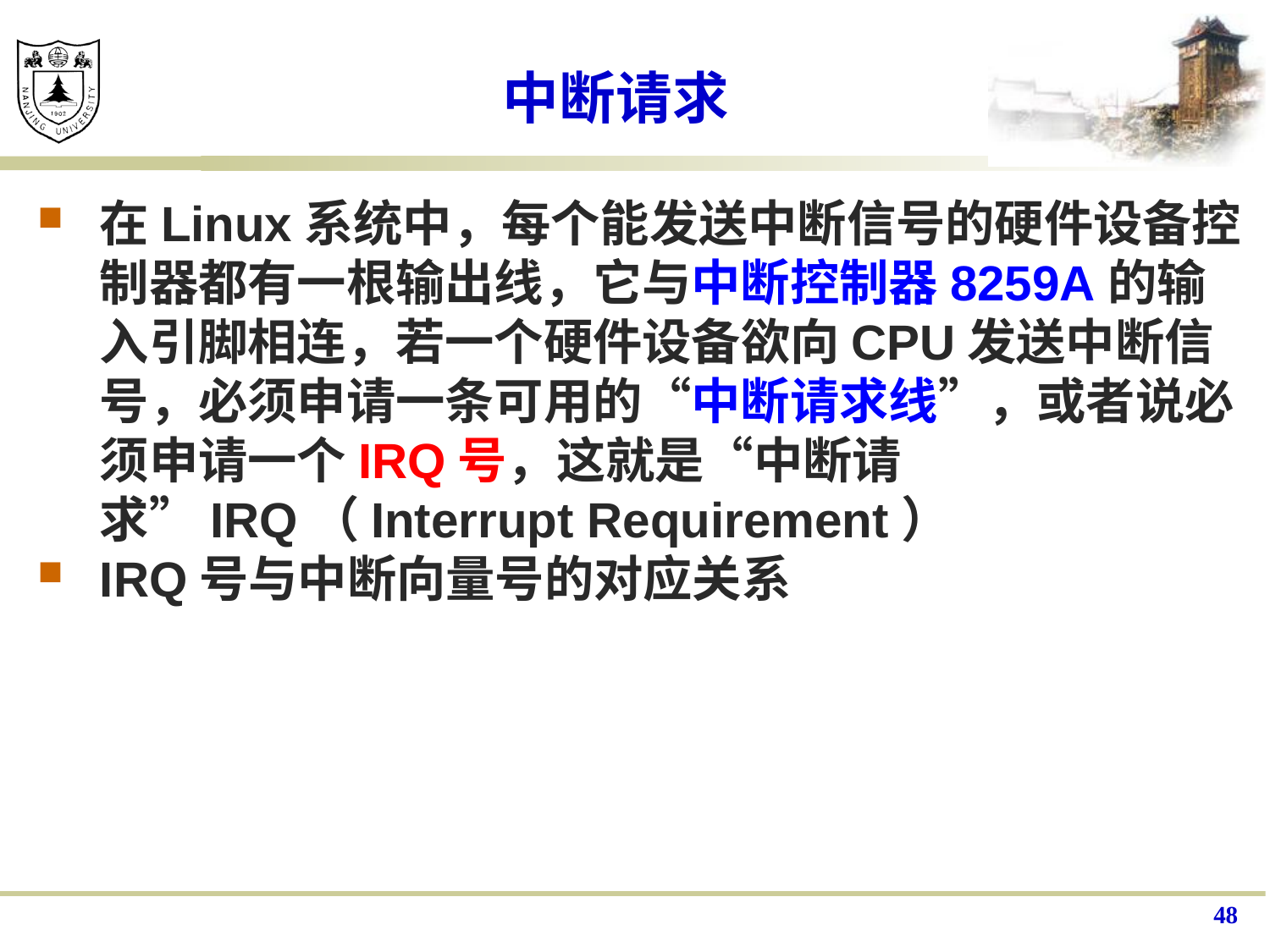

# 中断请求
在Linux系统中，每个能发送中断信号的硬件设备控制器都有一根输出线，它与中断控制器8259A的输入引脚相连，若一个硬件设备欲向CPU发送中断信号，必须申请一条可用的“中断请求线”，或者说必须申请一个IRQ号，这就是“中断请求”IRQ（Interrupt Requirement）
IRQ号与中断向量号的对应关系

48